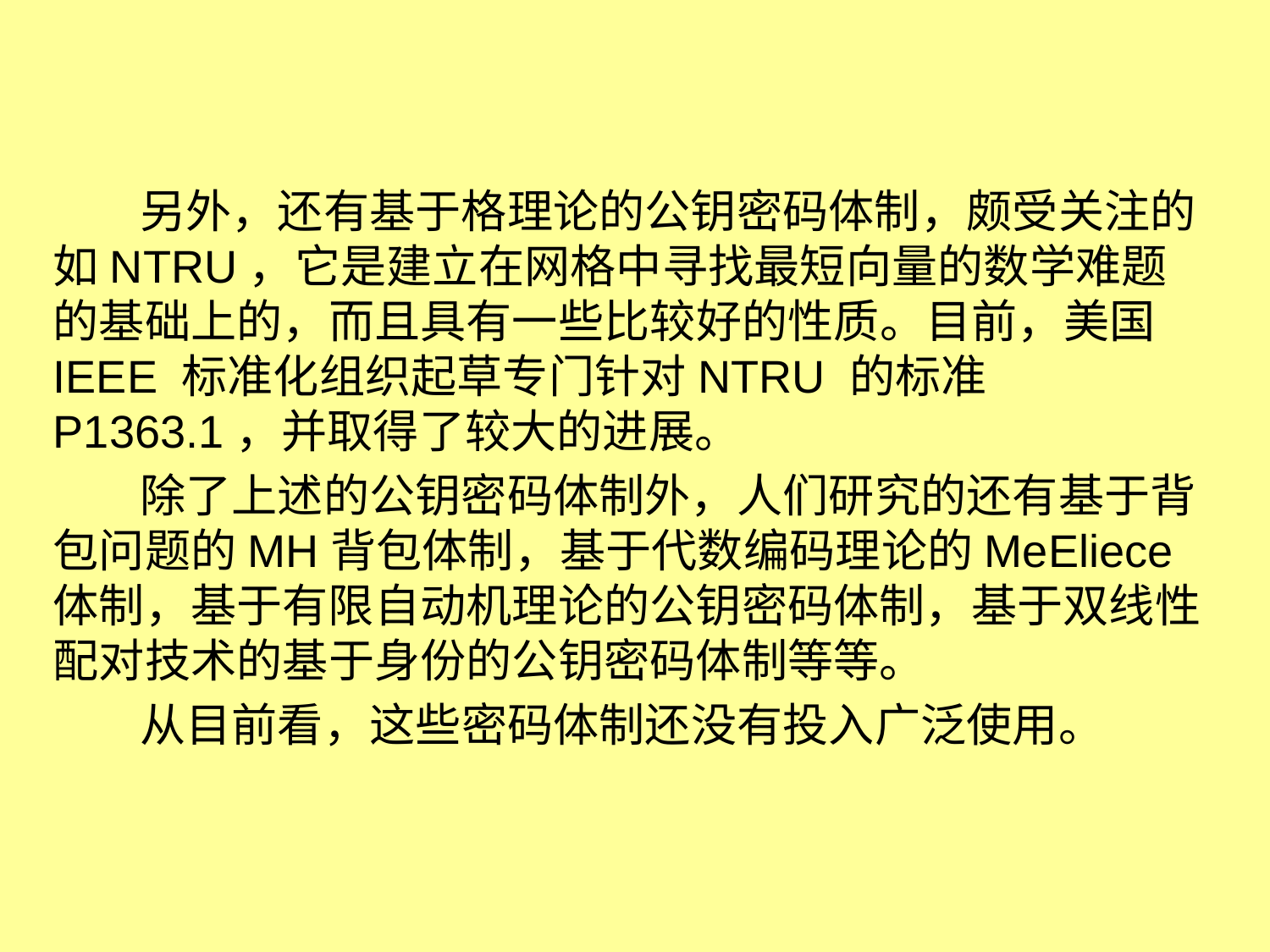

#
另外，还有基于格理论的公钥密码体制，颇受关注的如NTRU，它是建立在网格中寻找最短向量的数学难题的基础上的，而且具有一些比较好的性质。目前，美国IEEE 标准化组织起草专门针对NTRU 的标准P1363.1，并取得了较大的进展。
除了上述的公钥密码体制外，人们研究的还有基于背包问题的MH背包体制，基于代数编码理论的MeEliece 体制，基于有限自动机理论的公钥密码体制，基于双线性配对技术的基于身份的公钥密码体制等等。
从目前看，这些密码体制还没有投入广泛使用。